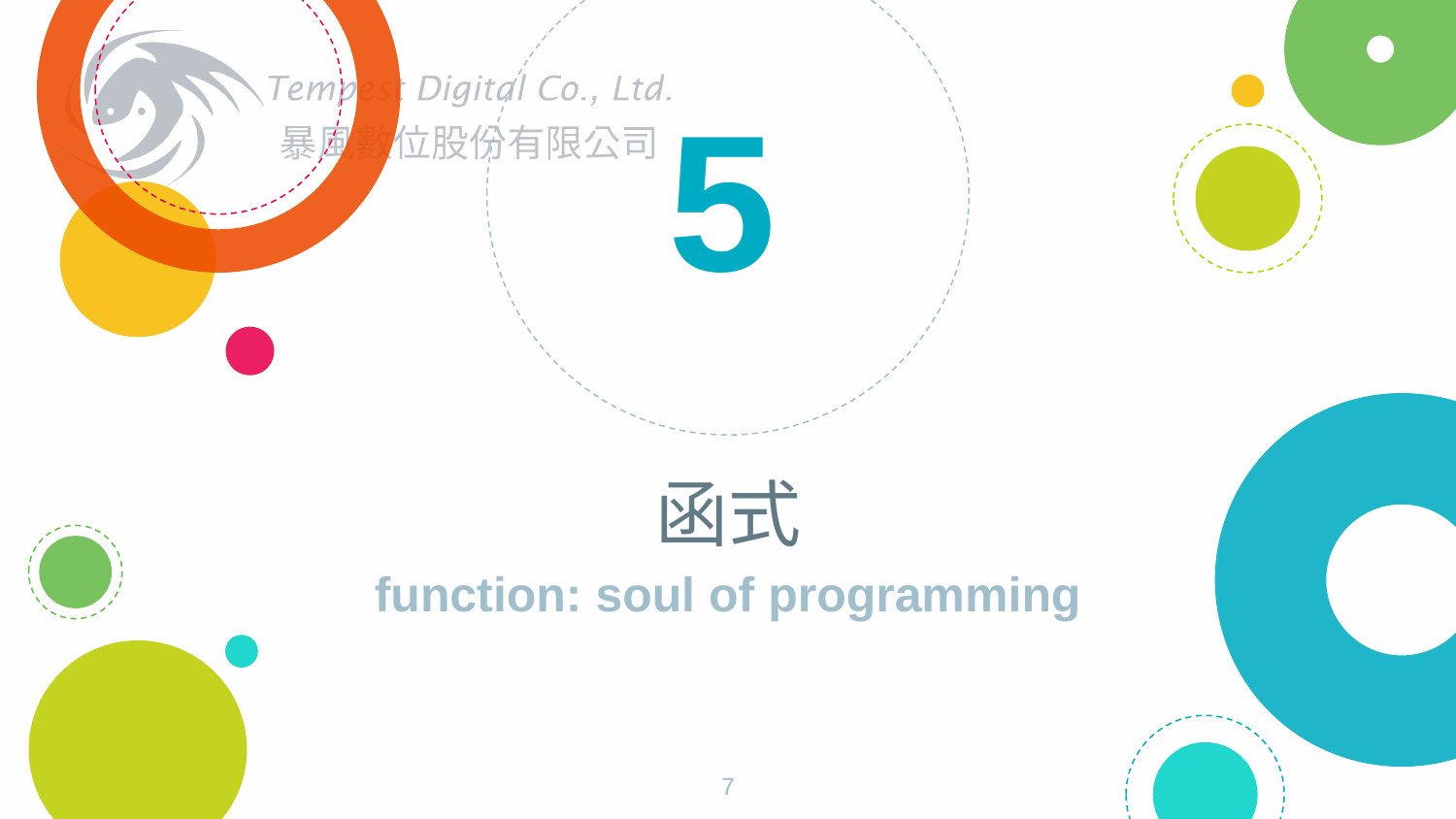

5
# 函式
function: soul of programming
7